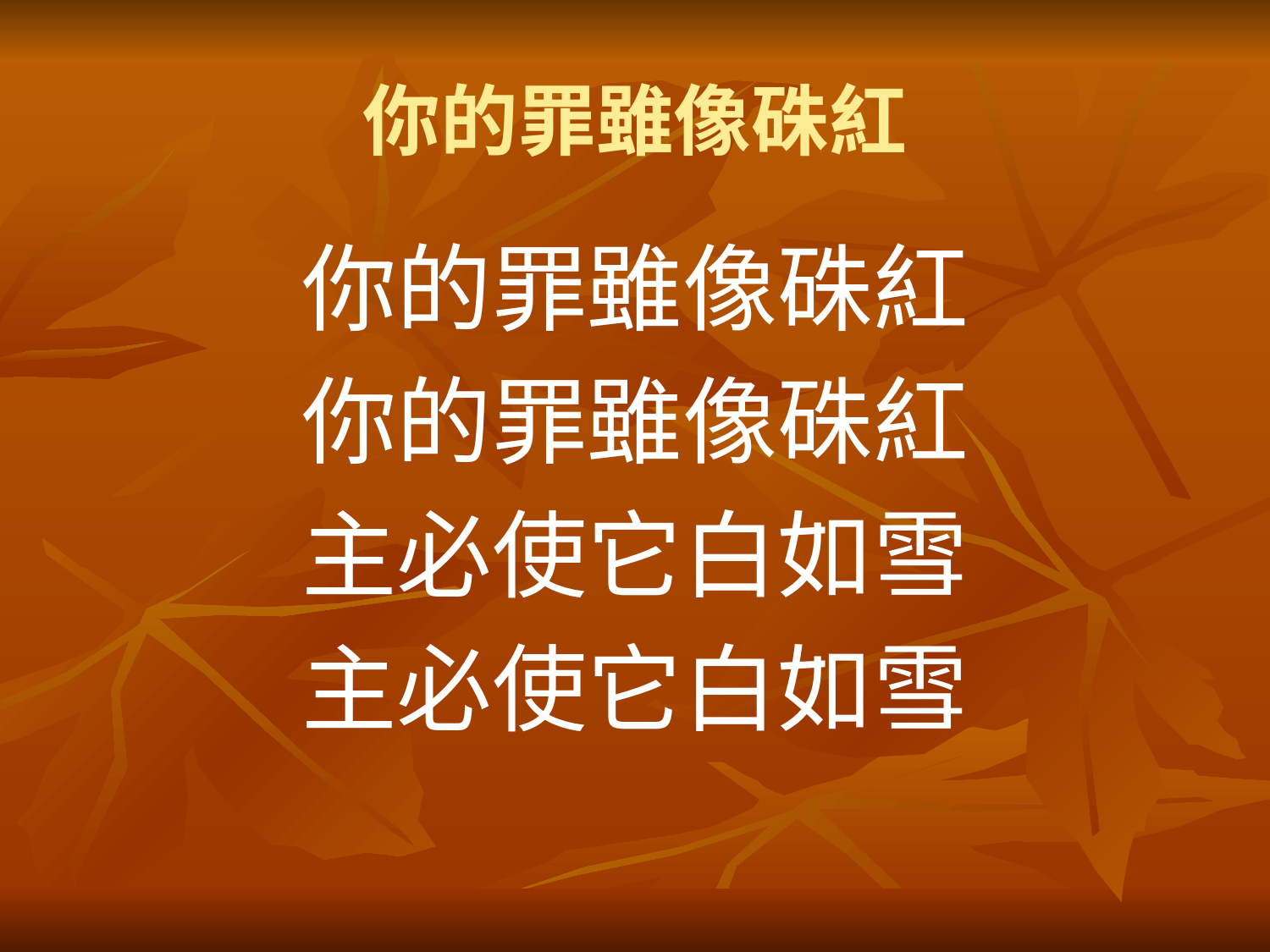

# 你的罪雖像硃紅
你的罪雖像硃紅
你的罪雖像硃紅
主必使它白如雪
主必使它白如雪